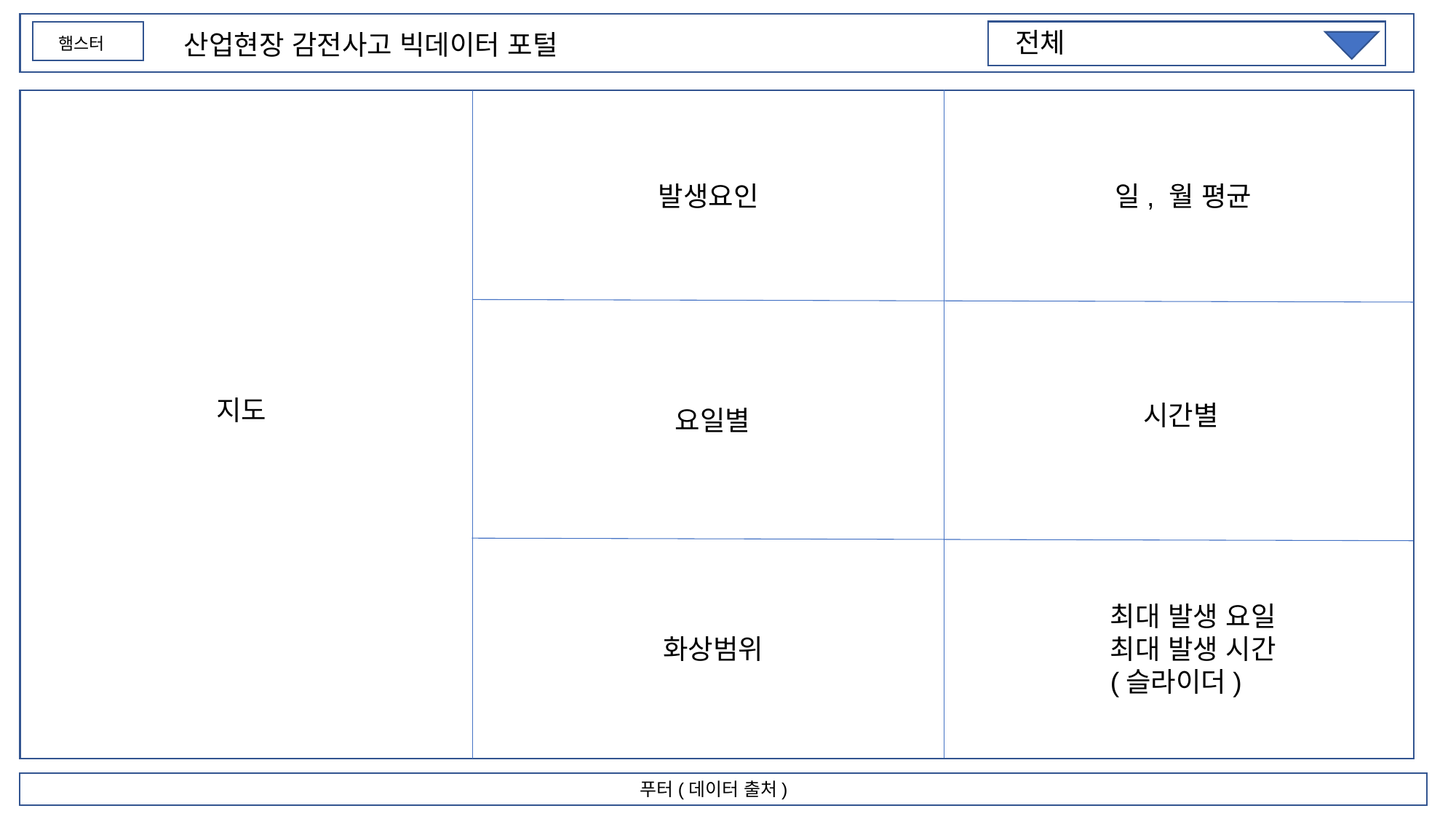

전체

산업현장 감전사고 빅데이터 포털
  햄스터

발생요인
일, 월 평균
지도
시간별
요일별
최대 발생 요일
최대 발생 시간
(슬라이더)
화상범위
푸터(데이터 출처)